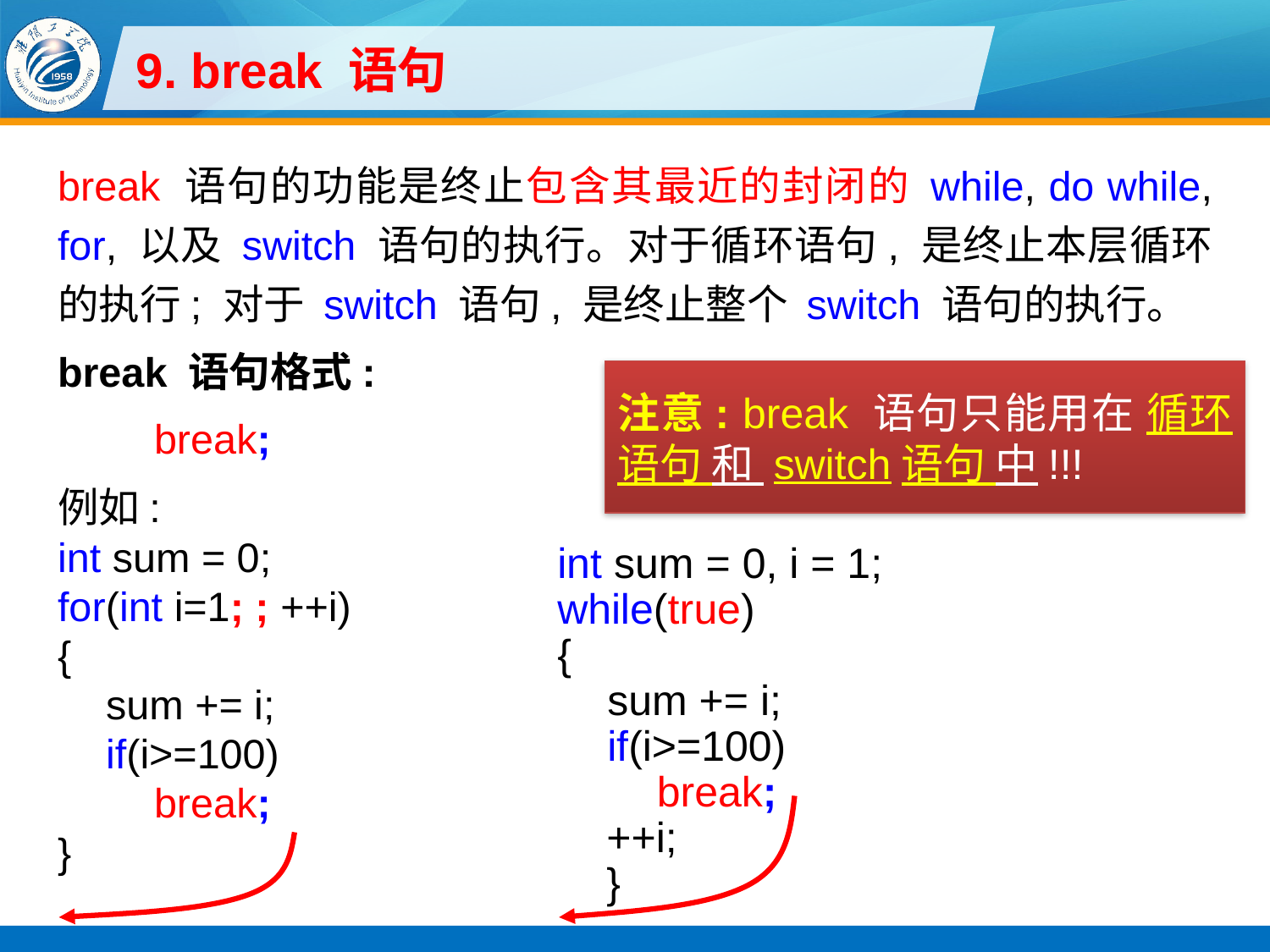

# 9. break 语句
break 语句的功能是终止包含其最近的封闭的 while, do while, for, 以及 switch 语句的执行。对于循环语句, 是终止本层循环的执行; 对于 switch 语句, 是终止整个 switch 语句的执行。
break 语句格式:
break;
例如:
int sum = 0;
for(int i=1; ; ++i)
{
sum += i;
if(i>=100)
break;
}
注意: break 语句只能用在 循环语句 和 switch语句 中!!!
int sum = 0, i = 1;
while(true)
{
sum += i;
if(i>=100)
break;
++i;
}